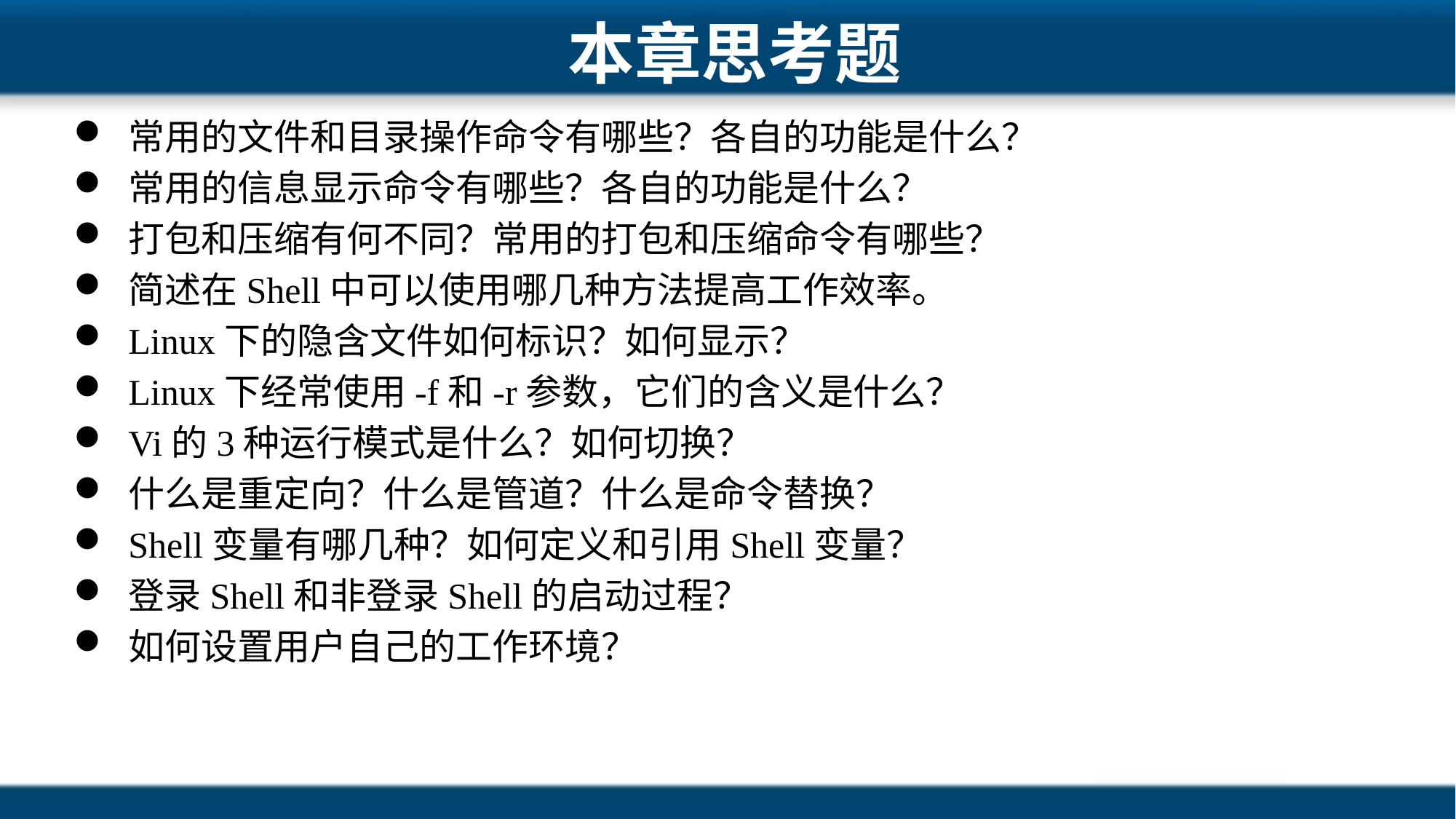

# 本章思考题
常用的文件和目录操作命令有哪些？各自的功能是什么？
常用的信息显示命令有哪些？各自的功能是什么？
打包和压缩有何不同？常用的打包和压缩命令有哪些？
简述在Shell中可以使用哪几种方法提高工作效率。
Linux下的隐含文件如何标识？如何显示？
Linux下经常使用-f和-r参数，它们的含义是什么？
Vi的3种运行模式是什么？如何切换？
什么是重定向？什么是管道？什么是命令替换？
Shell变量有哪几种？如何定义和引用Shell变量？
登录Shell和非登录Shell的启动过程？
如何设置用户自己的工作环境？